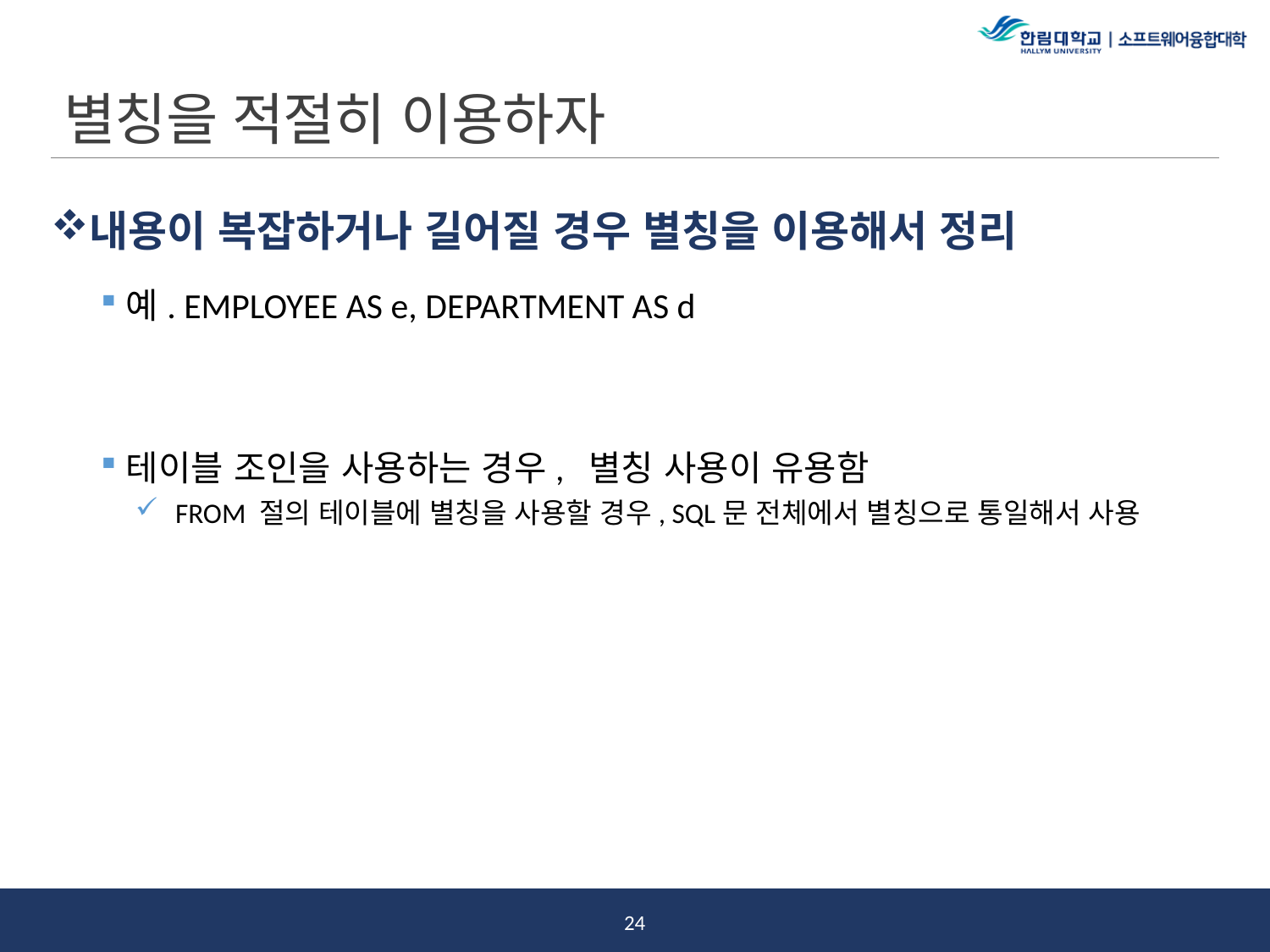

# 별칭을 적절히 이용하자
내용이 복잡하거나 길어질 경우 별칭을 이용해서 정리
예. EMPLOYEE AS e, DEPARTMENT AS d

테이블 조인을 사용하는 경우,  별칭 사용이 유용함
FROM 절의 테이블에 별칭을 사용할 경우, SQL문 전체에서 별칭으로 통일해서 사용

24